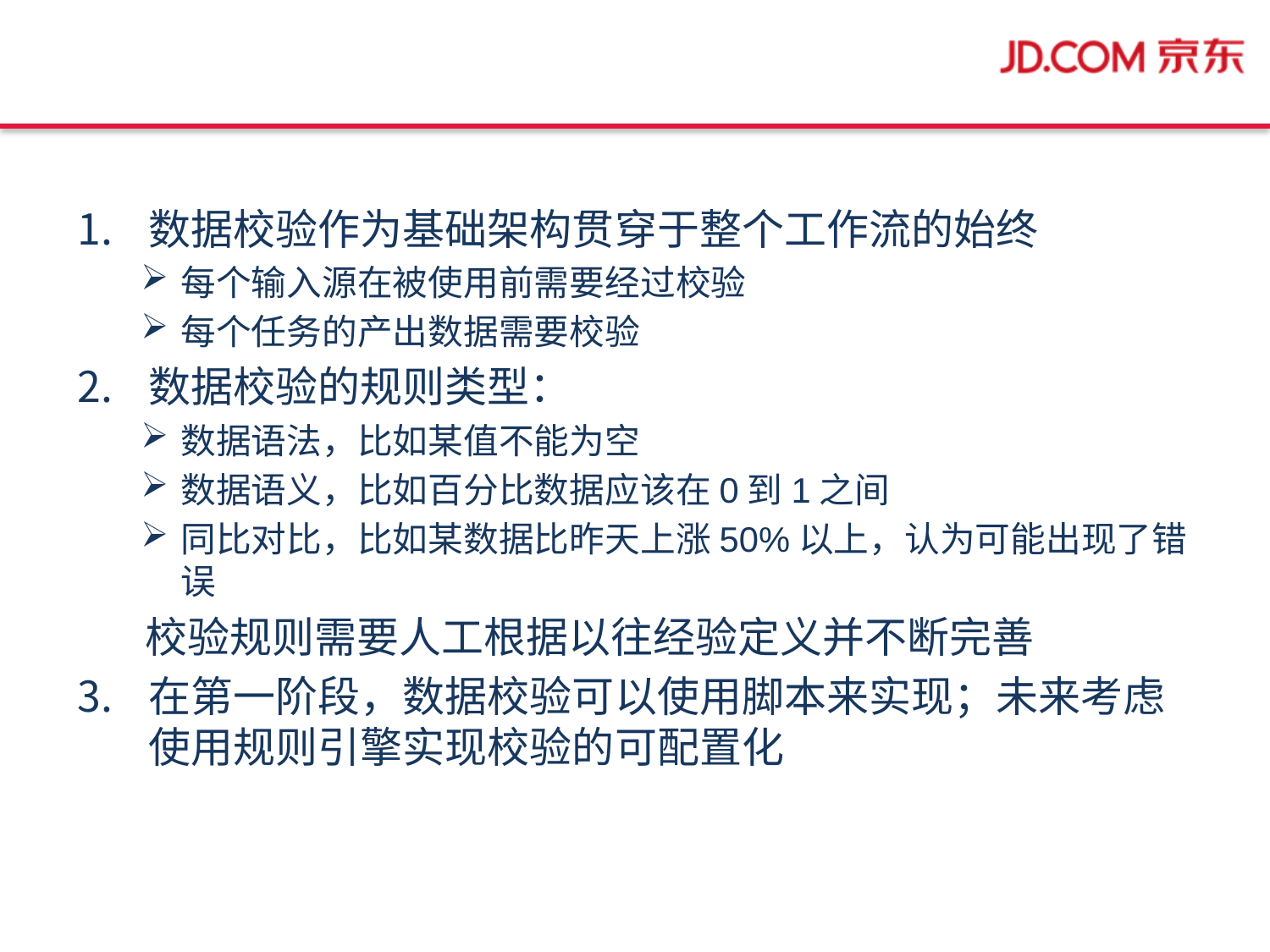

数据校验作为基础架构贯穿于整个工作流的始终
每个输入源在被使用前需要经过校验
每个任务的产出数据需要校验
数据校验的规则类型：
数据语法，比如某值不能为空
数据语义，比如百分比数据应该在0到1之间
同比对比，比如某数据比昨天上涨50%以上，认为可能出现了错误
      校验规则需要人工根据以往经验定义并不断完善
在第一阶段，数据校验可以使用脚本来实现；未来考虑使用规则引擎实现校验的可配置化